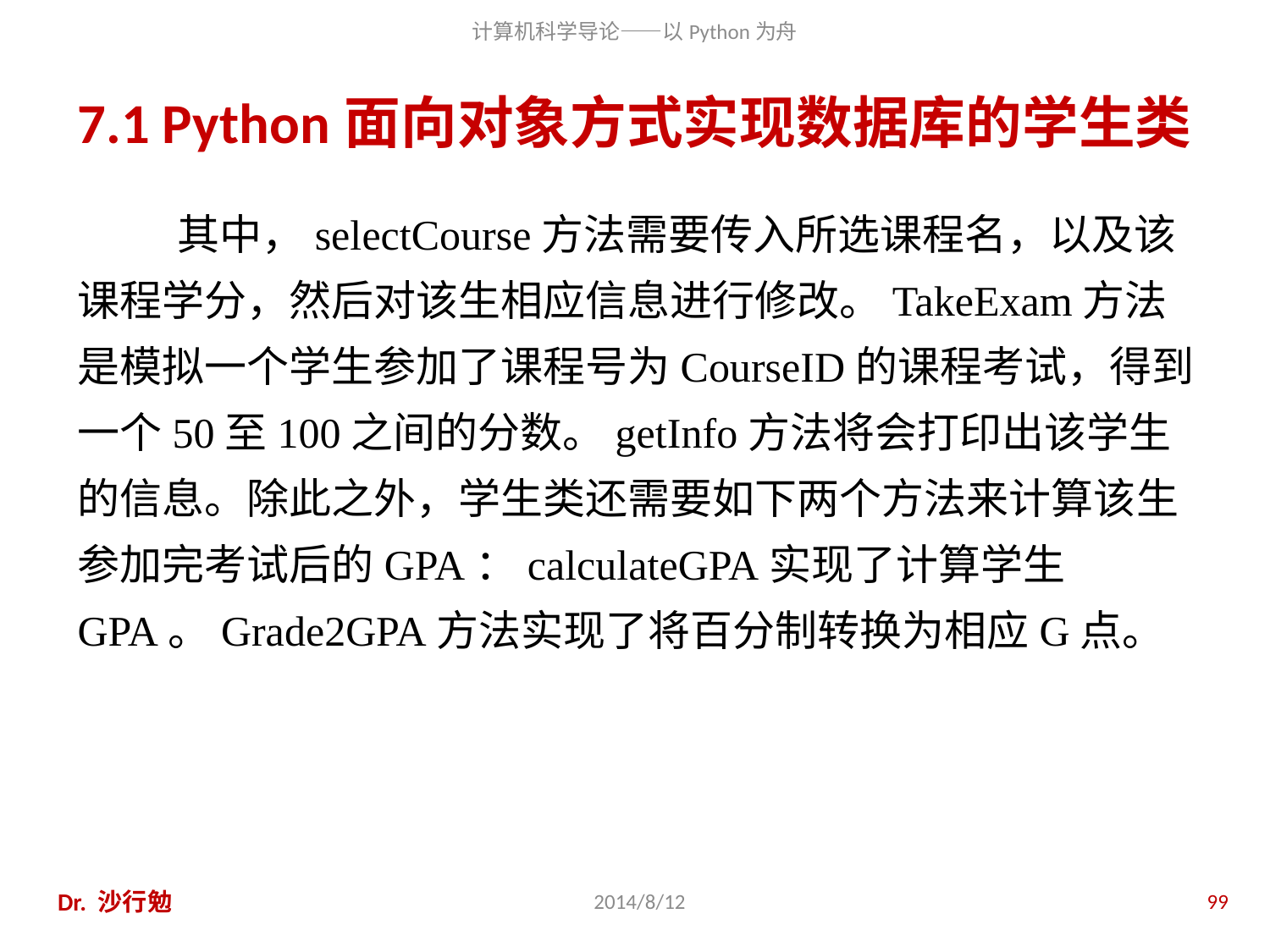

# 7.1 Python面向对象方式实现数据库的学生类
其中，selectCourse方法需要传入所选课程名，以及该课程学分，然后对该生相应信息进行修改。TakeExam方法是模拟一个学生参加了课程号为CourseID的课程考试，得到一个50至100之间的分数。getInfo方法将会打印出该学生的信息。除此之外，学生类还需要如下两个方法来计算该生参加完考试后的GPA：calculateGPA实现了计算学生GPA。Grade2GPA方法实现了将百分制转换为相应G点。

Dr. 沙行勉
2014/8/12
99